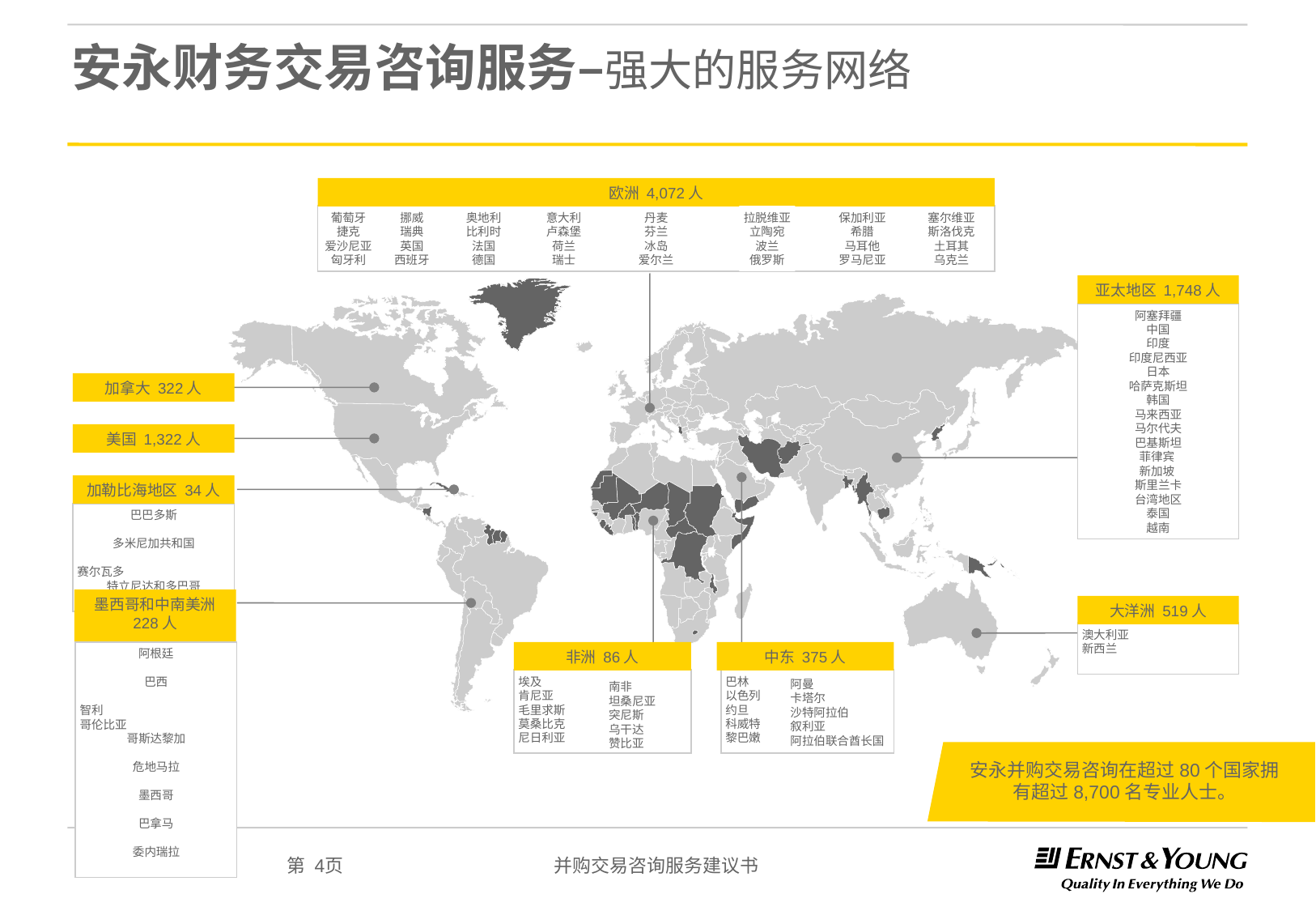

# 安永财务交易咨询服务–强大的服务网络
欧洲 4,072人
丹麦
芬兰
冰岛
爱尔兰
奥地利
比利时
法国
德国

意大利
卢森堡
荷兰
瑞士

葡萄牙
捷克
爱沙尼亚
匈牙利
挪威
瑞典
英国
西班牙
拉脱维亚
立陶宛
波兰
俄罗斯
保加利亚
希腊
马耳他
罗马尼亚
塞尔维亚
斯洛伐克
土耳其
乌克兰

亚太地区 1,748人

阿塞拜疆
中国
印度
印度尼西亚
日本
哈萨克斯坦
韩国
马来西亚
马尔代夫
巴基斯坦
菲律宾
新加坡
斯里兰卡
台湾地区
泰国
越南

加拿大 322人
美国 1,322人
加勒比海地区 34人
巴巴多斯
多米尼加共和国
赛尔瓦多
特立尼达和多巴哥

墨西哥和中南美洲 228人
大洋洲 519人

澳大利亚
新西兰

非洲 86人
中东 375人
埃及
肯尼亚
毛里求斯
莫桑比克
尼日利亚
巴林
以色列
约旦
科威特
黎巴嫩

阿曼
卡塔尔
沙特阿拉伯
叙利亚
阿拉伯联合酋长国
南非
坦桑尼亚
突尼斯
乌干达
赞比亚

阿根廷
巴西
智利
哥伦比亚
哥斯达黎加
危地马拉
墨西哥
巴拿马
委内瑞拉

安永并购交易咨询在超过80个国家拥有超过8,700名专业人士。
第 4页
并购交易咨询服务建议书